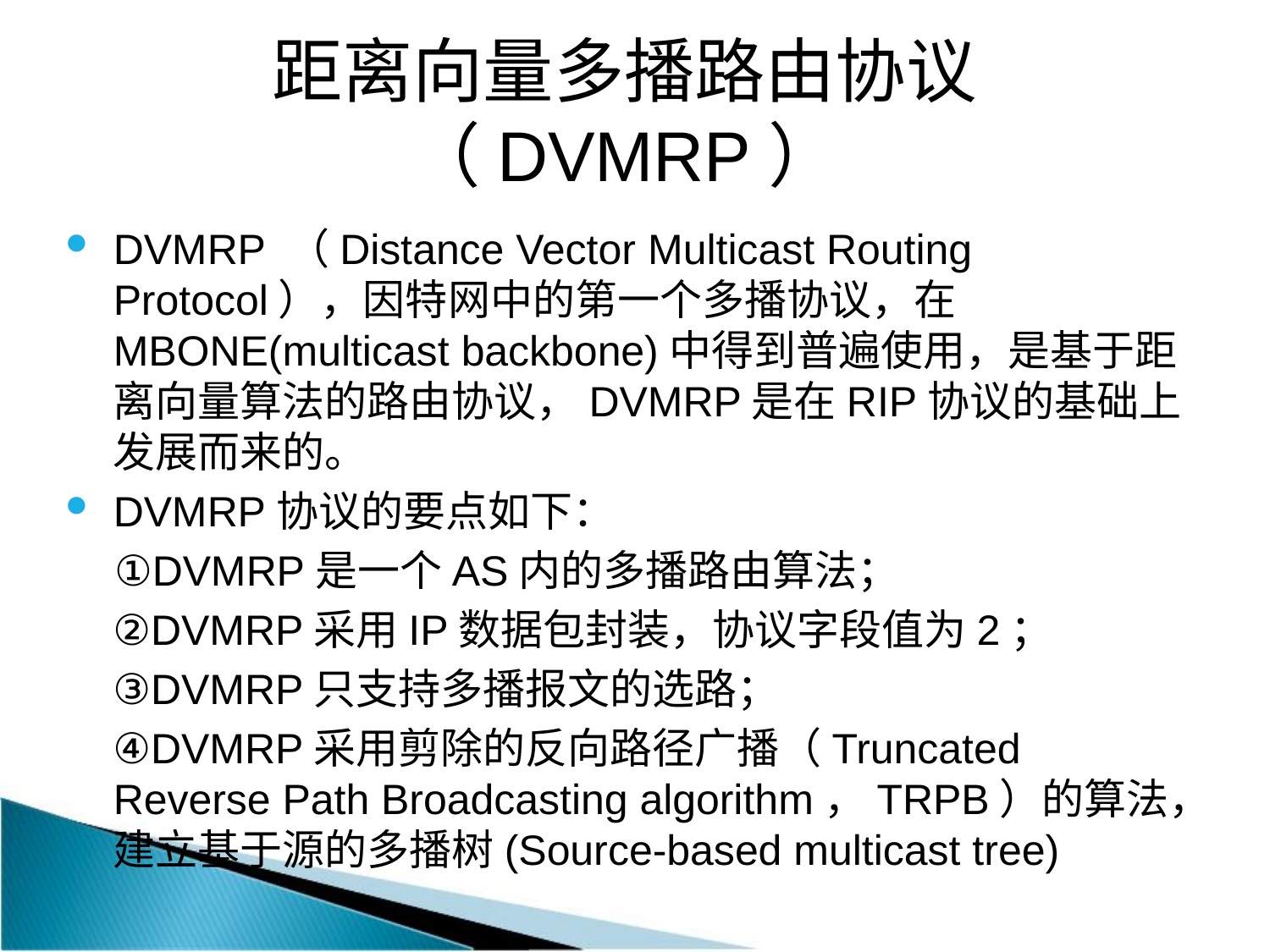

# 距离向量多播路由协议（DVMRP）
DVMRP （Distance Vector Multicast Routing Protocol），因特网中的第一个多播协议，在MBONE(multicast backbone)中得到普遍使用，是基于距离向量算法的路由协议，DVMRP是在RIP协议的基础上发展而来的。
DVMRP协议的要点如下：
     ①DVMRP是一个AS内的多播路由算法；
    ②DVMRP采用IP数据包封装，协议字段值为2；
    ③DVMRP只支持多播报文的选路；
    ④DVMRP采用剪除的反向路径广播（Truncated Reverse Path Broadcasting algorithm，TRPB）的算法，建立基于源的多播树(Source-based multicast tree)